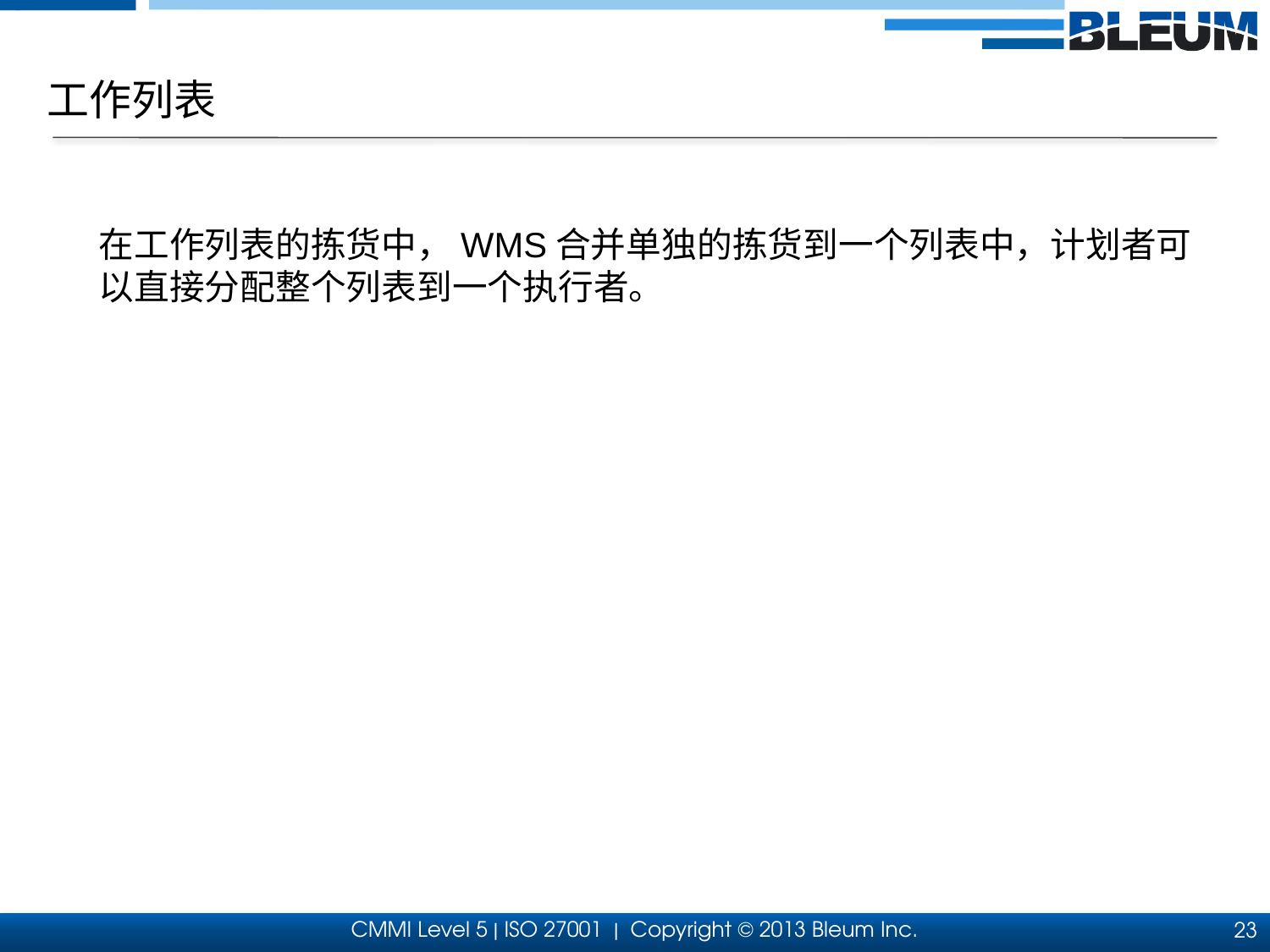

工作列表

在工作列表的拣货中，WMS合并单独的拣货到一个列表中，计划者可以直接分配整个列表到一个执行者。
23